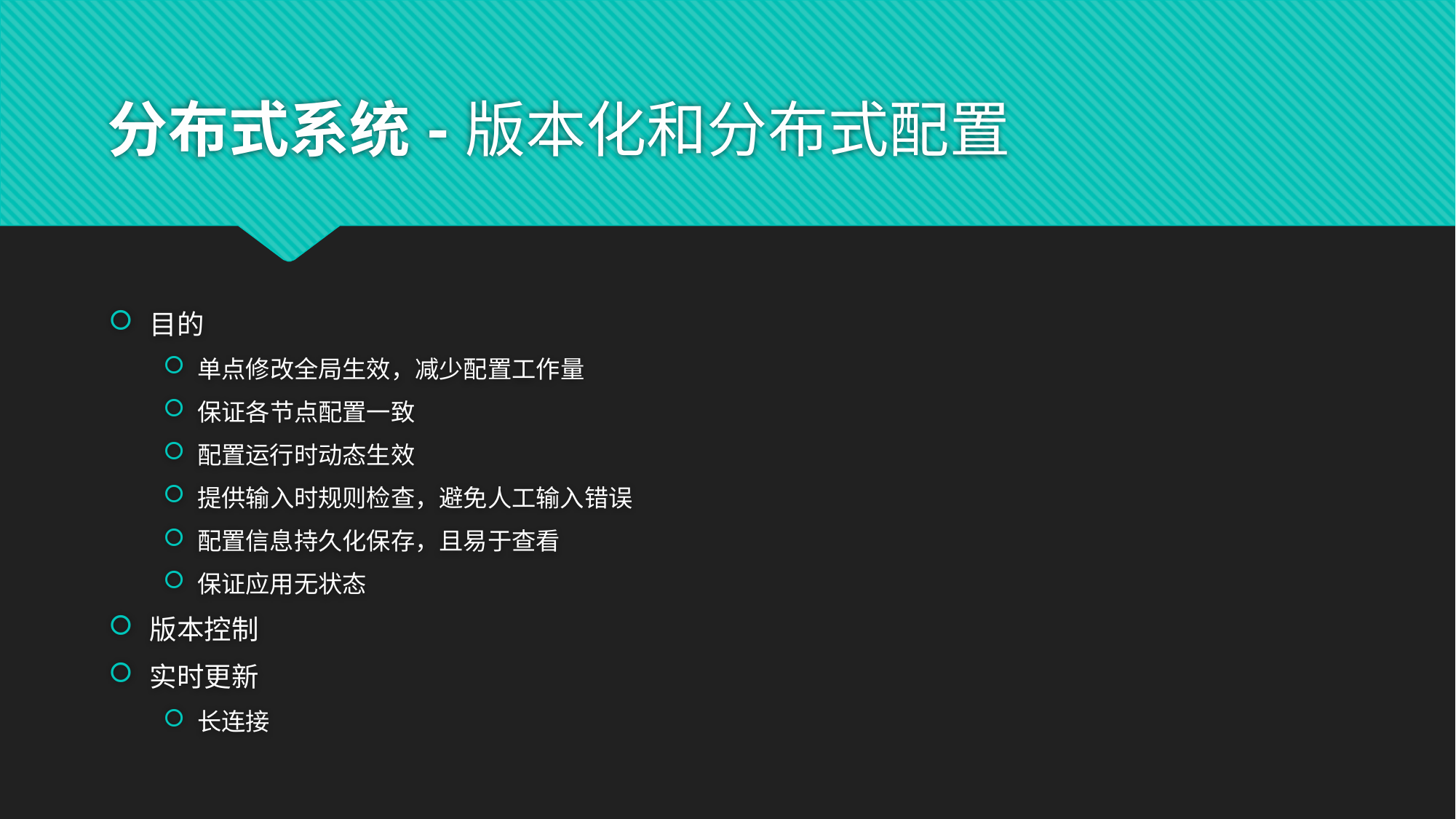

# 分布式系统-版本化和分布式配置
目的
单点修改全局生效，减少配置工作量
保证各节点配置一致
配置运行时动态生效
提供输入时规则检查，避免人工输入错误
配置信息持久化保存，且易于查看
保证应用无状态
版本控制
实时更新
长连接